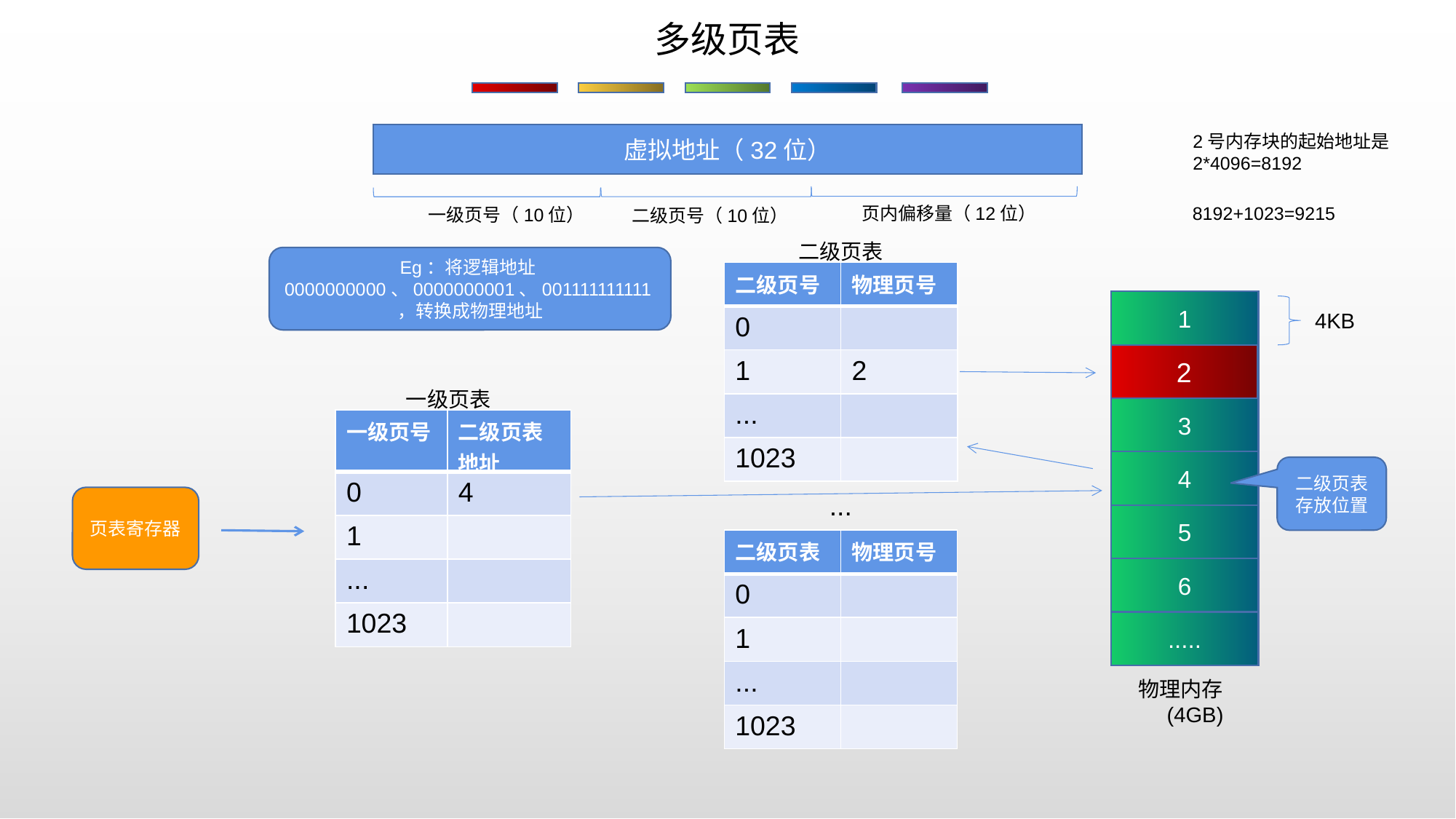

多级页表

虚拟地址（32位）
2号内存块的起始地址是2*4096=8192

页内偏移量（12位）
8192+1023=9215
一级页号（10位）
二级页号（10位）
二级页表
Eg：将逻辑地址0000000000、0000000001、001111111111，转换成物理地址
| 二级页号 | 物理页号 |
| --- | --- |
| 0 |  |
| 1 | 2 |
| ... |  |
| 1023 |  |
1

4KB
2
2
一级页表
3
| 一级页号 | 二级页表地址 |
| --- | --- |
| 0 | 4 |
| 1 |  |
| ... |  |
| 1023 |  |
4
二级页表存放位置
...
页表寄存器
5
| 二级页表 | 物理页号 |
| --- | --- |
| 0 |  |
| 1 |  |
| ... |  |
| 1023 |  |
6
.....
物理内存       (4GB)